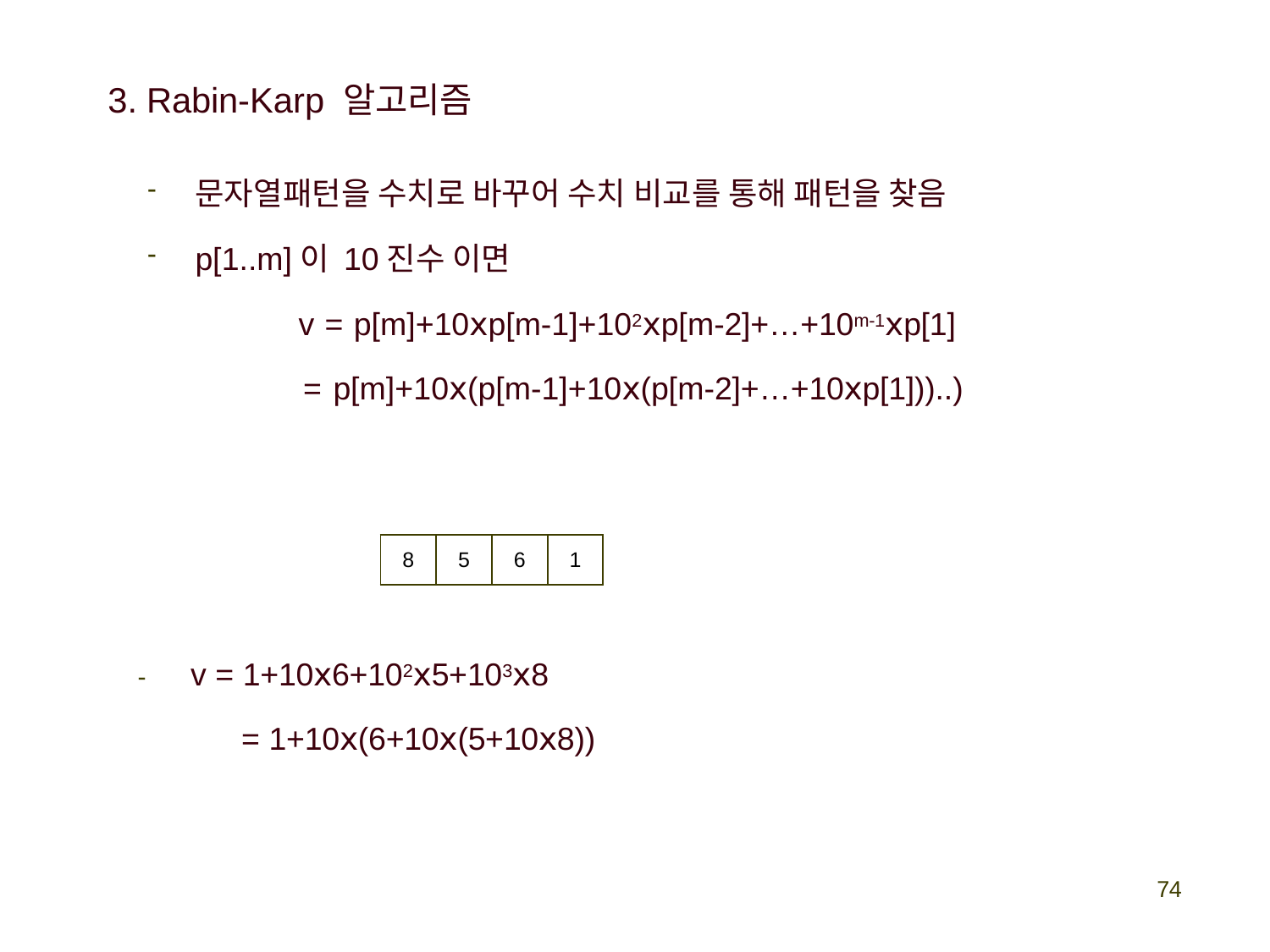

# 3. Rabin-Karp 알고리즘
문자열패턴을 수치로 바꾸어 수치 비교를 통해 패턴을 찾음
p[1..m]이 10진수 이면
v = p[m]+10ⅹp[m-1]+102ⅹp[m-2]+…+10m-1ⅹp[1]
= p[m]+10ⅹ(p[m-1]+10ⅹ(p[m-2]+…+10ⅹp[1]))..)
| 8 | 5 | 6 | 1 |
| --- | --- | --- | --- |
-	v = 1+10ⅹ6+102ⅹ5+103ⅹ8
= 1+10ⅹ(6+10ⅹ(5+10ⅹ8))
74